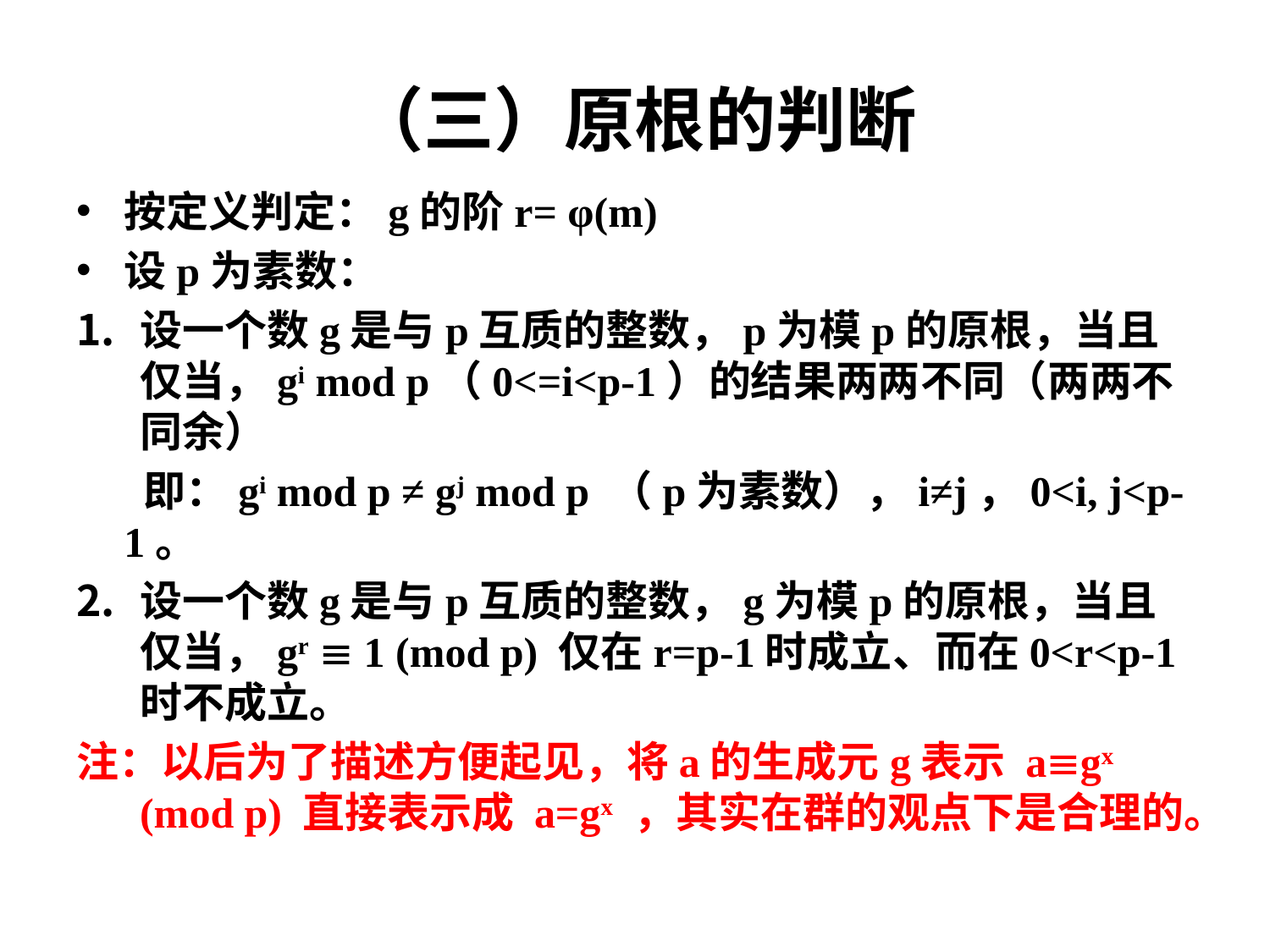

# （三）原根的判断
按定义判定：g的阶r= φ(m)
设p为素数：
设一个数g是与p互质的整数，p为模p的原根，当且仅当，gi mod p（0<=i<p-1）的结果两两不同（两两不同余）
      即：gi mod p ≠ gj mod p （p为素数），i≠j，0<i, j<p-1。
设一个数g是与p互质的整数，g为模p的原根，当且仅当，gr ≡ 1 (mod p) 仅在r=p-1时成立、而在0<r<p-1时不成立。
注：以后为了描述方便起见，将a的生成元g表示 a≡gx (mod p) 直接表示成 a=gx ，其实在群的观点下是合理的。